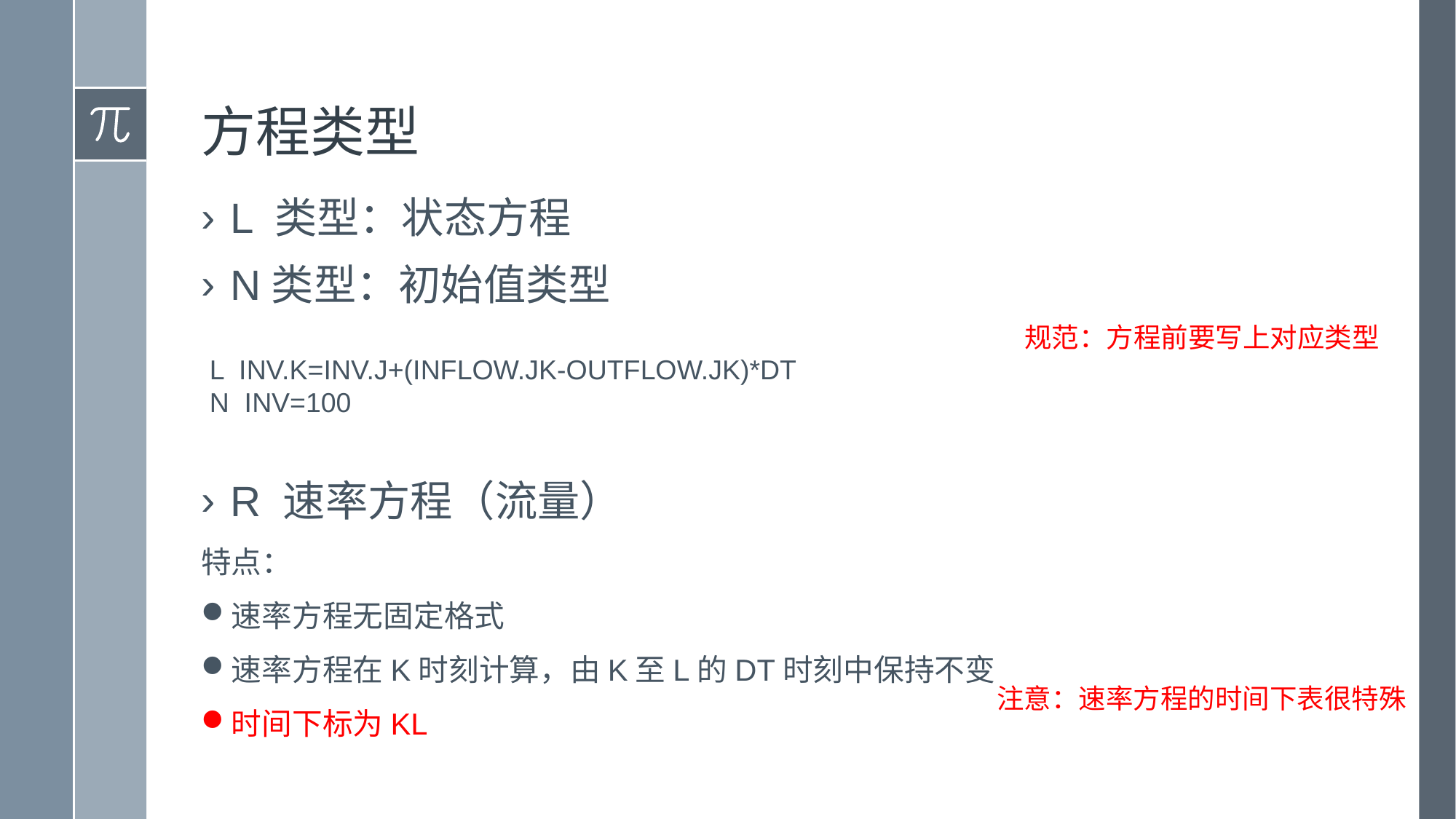

# 方程类型
L 类型：状态方程
N类型：初始值类型

规范：方程前要写上对应类型
L  INV.K=INV.J+(INFLOW.JK-OUTFLOW.JK)*DT
N  INV=100
R 速率方程（流量）
特点：
速率方程无固定格式
速率方程在K时刻计算，由K至L的DT时刻中保持不变
时间下标为KL

注意：速率方程的时间下表很特殊